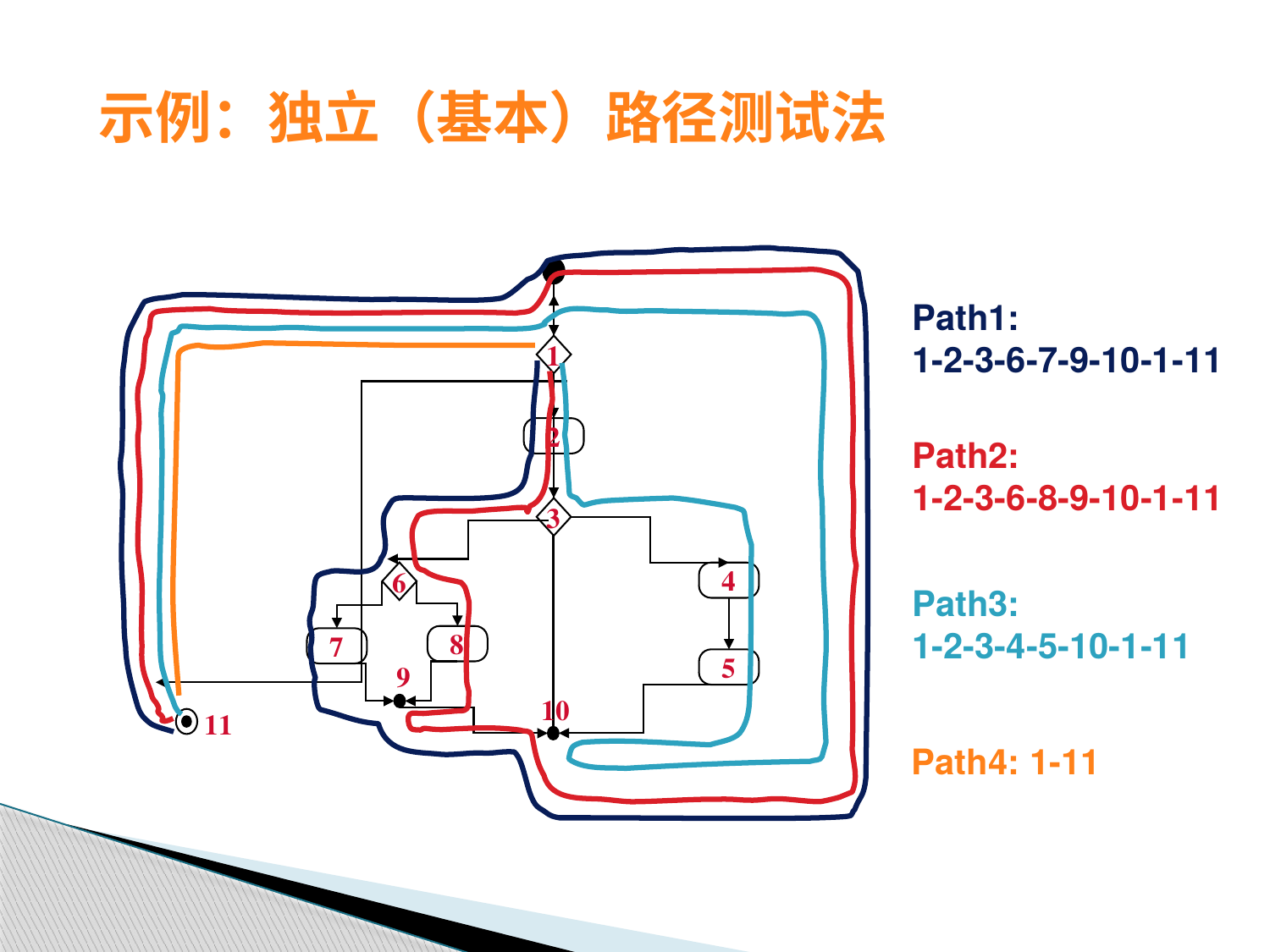

# 示例：独立（基本）路径测试法

1
2
3
6
4
8
7
5
9
10

11

Path1:
1-2-3-6-7-9-10-1-11
Path2:
1-2-3-6-8-9-10-1-11
Path3:
1-2-3-4-5-10-1-11
Path4: 1-11